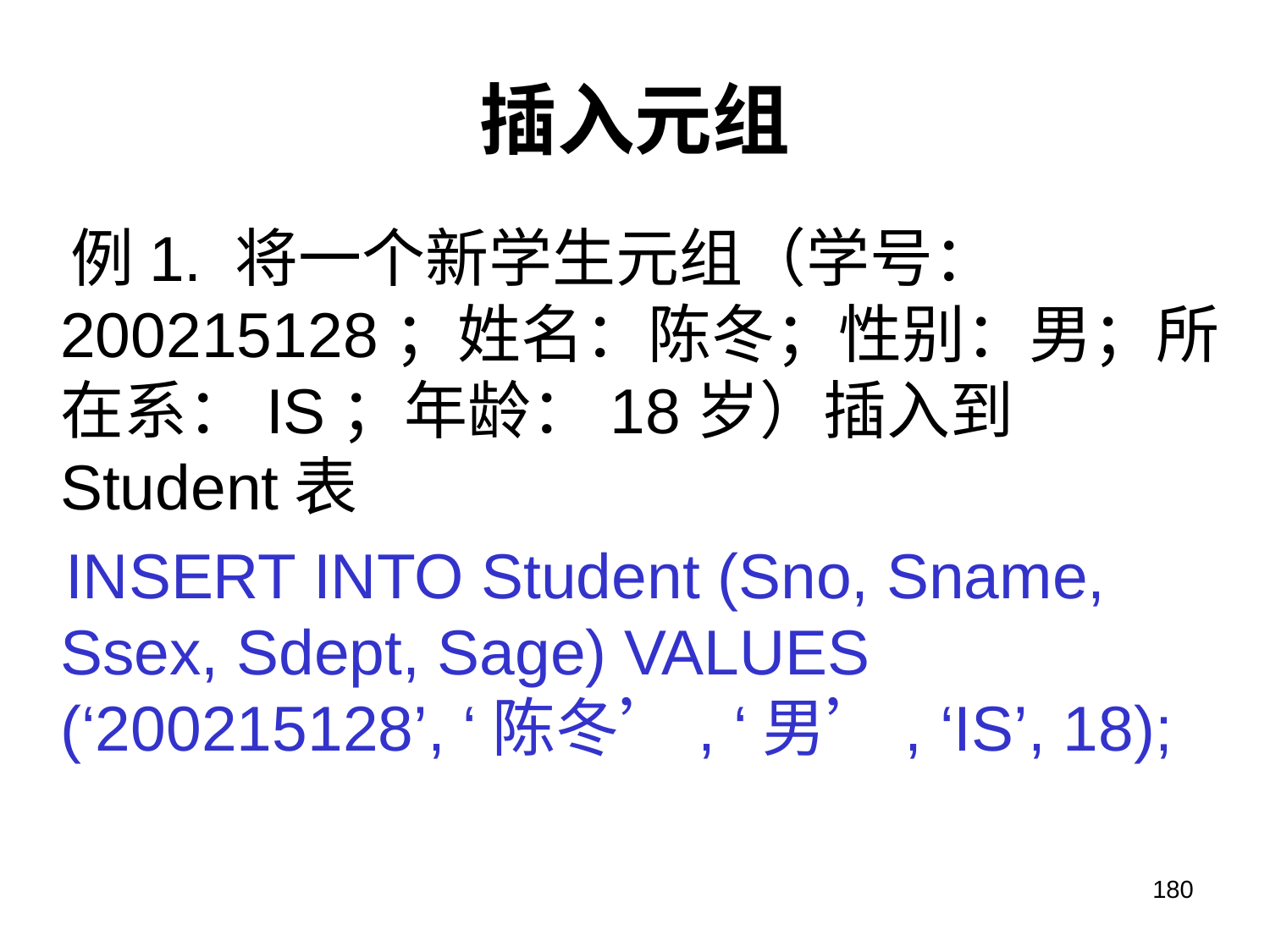

# 插入元组
   例1. 将一个新学生元组（学号：200215128；姓名：陈冬；性别：男；所在系：IS；年龄：18岁）插入到Student表
   INSERT INTO Student (Sno, Sname, Ssex, Sdept, Sage) VALUES (‘200215128’, ‘陈冬’, ‘男’, ‘IS’, 18);
180